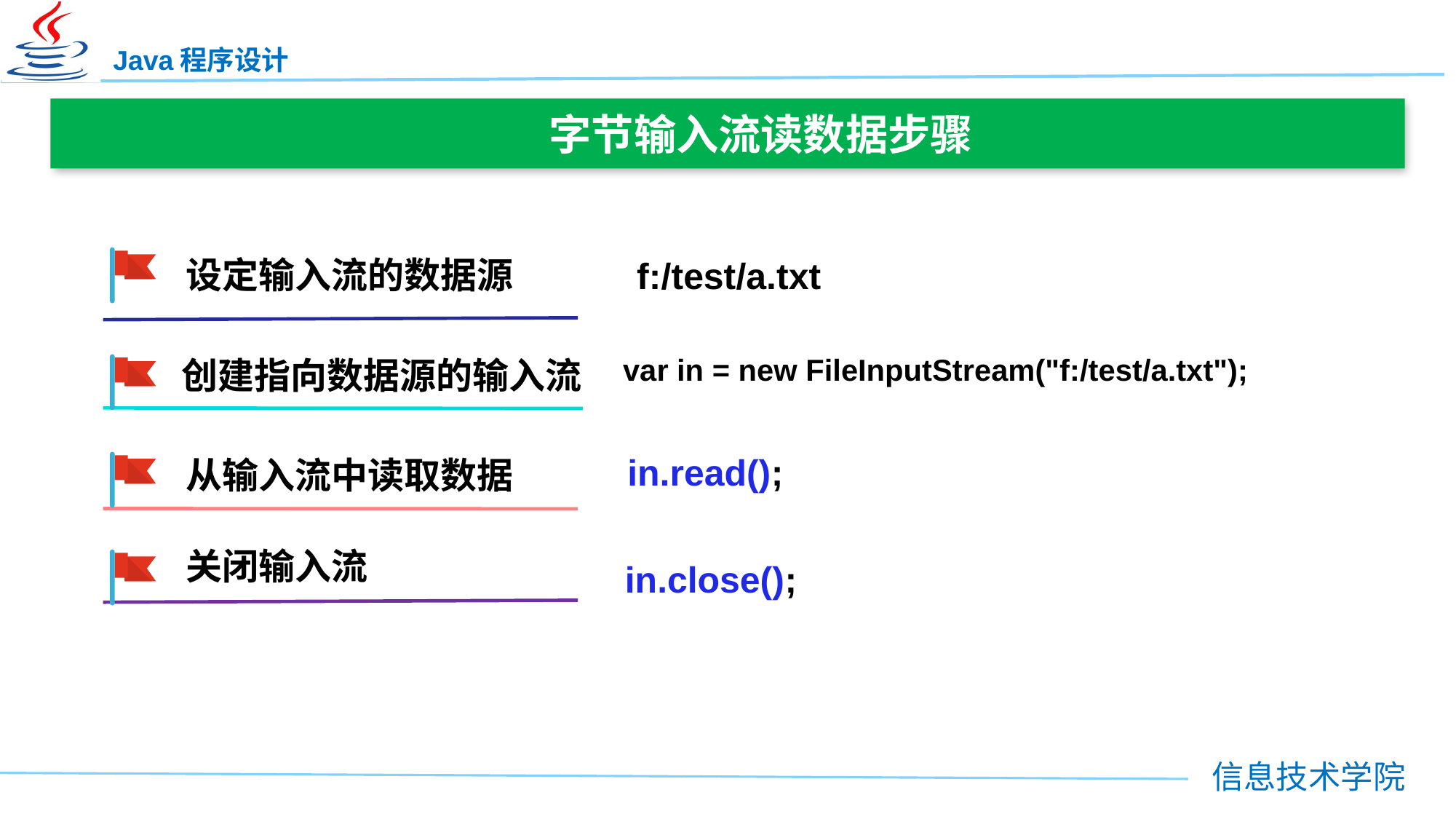

字节输入流读数据步骤
设定输入流的数据源
f:/test/a.txt

创建指向数据源的输入流
var in = new FileInputStream("f:/test/a.txt");

从输入流中读取数据
in.read();

关闭输入流
in.close();